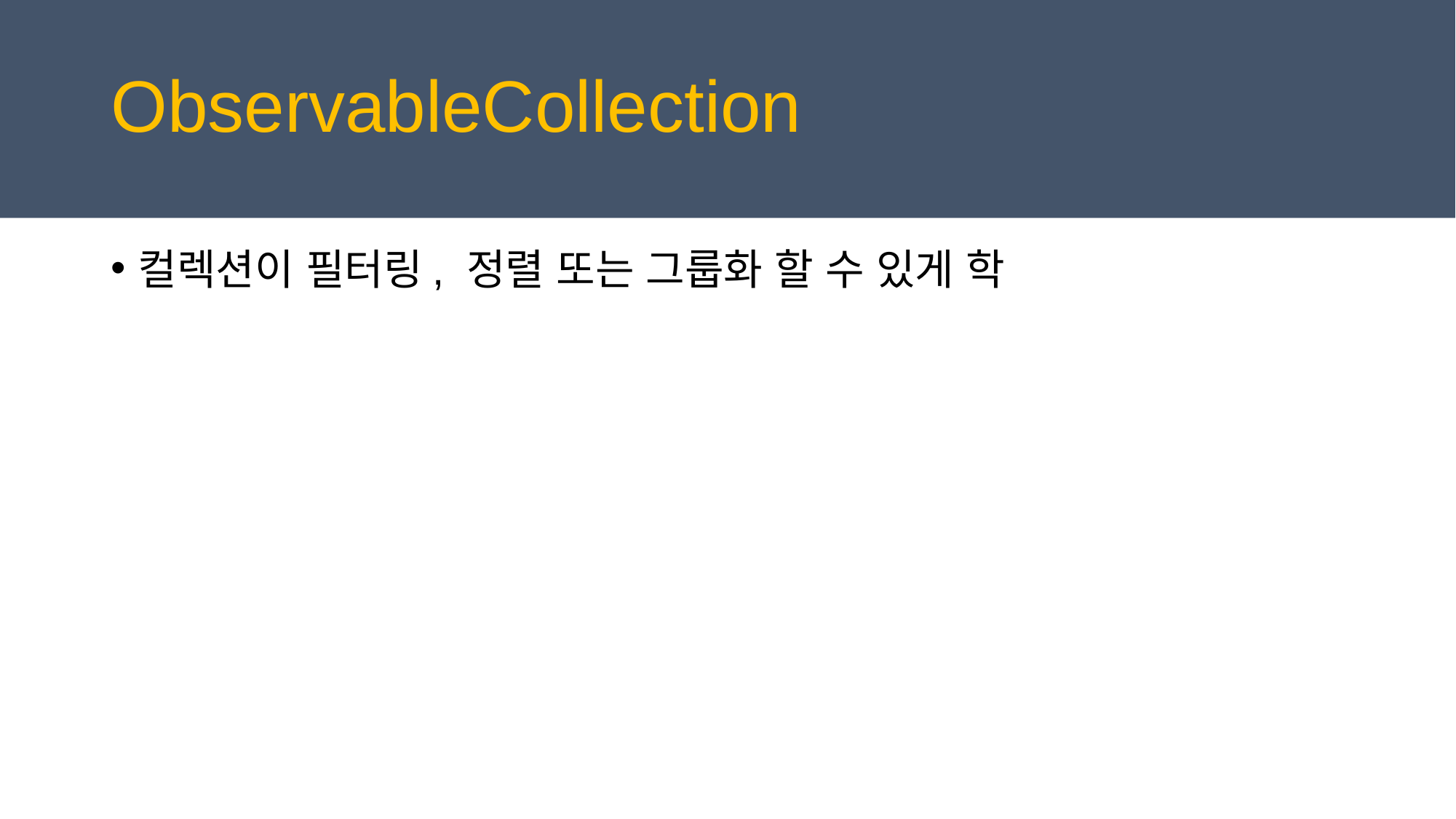

ObservableCollection
컬렉션이 필터링, 정렬 또는 그룹화 할 수 있게 학